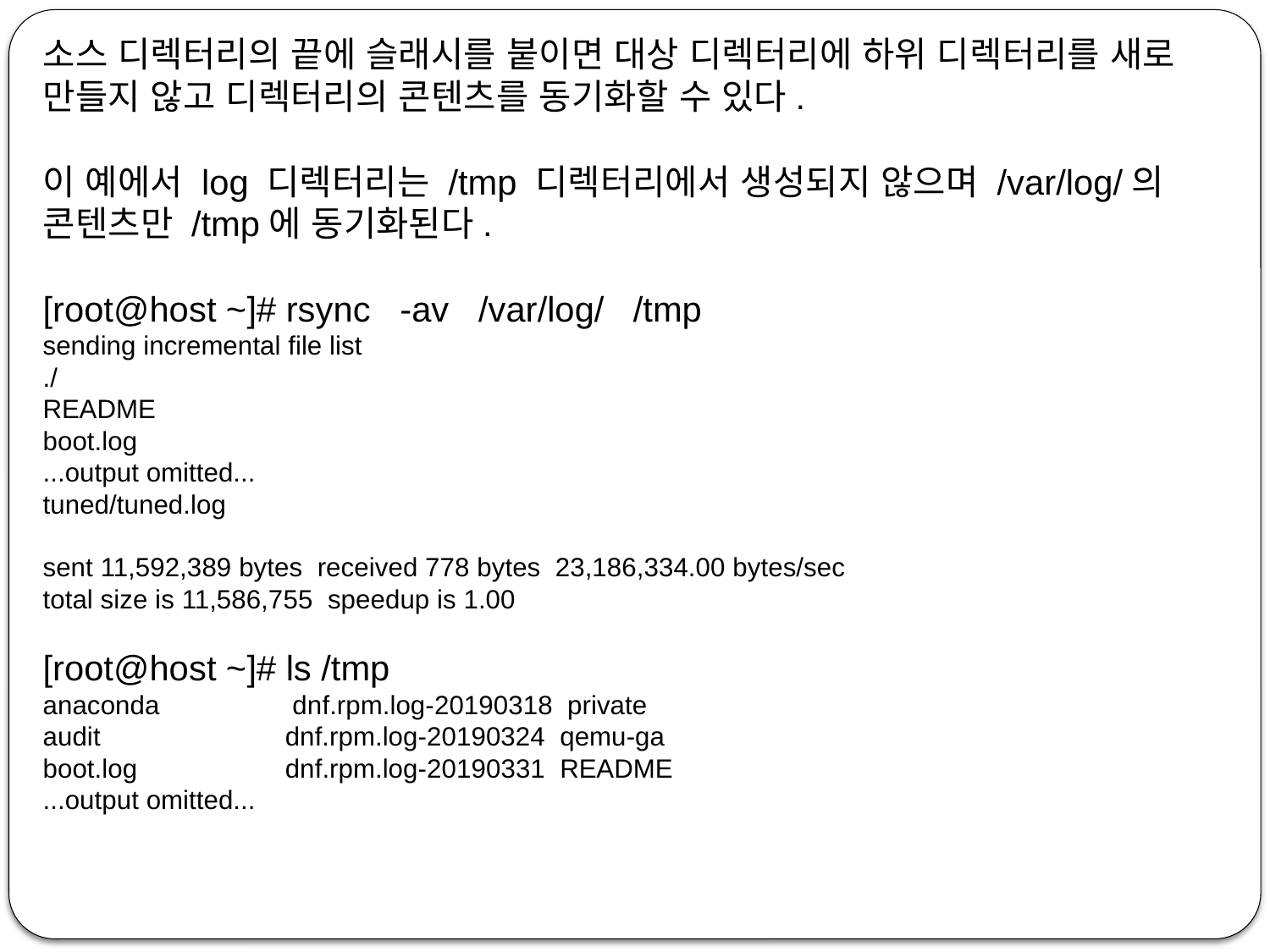

소스 디렉터리의 끝에 슬래시를 붙이면 대상 디렉터리에 하위 디렉터리를 새로 만들지 않고 디렉터리의 콘텐츠를 동기화할 수 있다.

이 예에서 log 디렉터리는 /tmp 디렉터리에서 생성되지 않으며 /var/log/의 콘텐츠만 /tmp에 동기화된다.

[root@host ~]# rsync   -av   /var/log/   /tmp
sending incremental file list
./
README
boot.log
...output omitted...
tuned/tuned.log

sent 11,592,389 bytes  received 778 bytes  23,186,334.00 bytes/sec
total size is 11,586,755  speedup is 1.00

[root@host ~]# ls /tmp
anaconda                  dnf.rpm.log-20190318  private
audit                         dnf.rpm.log-20190324  qemu-ga
boot.log                    dnf.rpm.log-20190331  README
...output omitted...